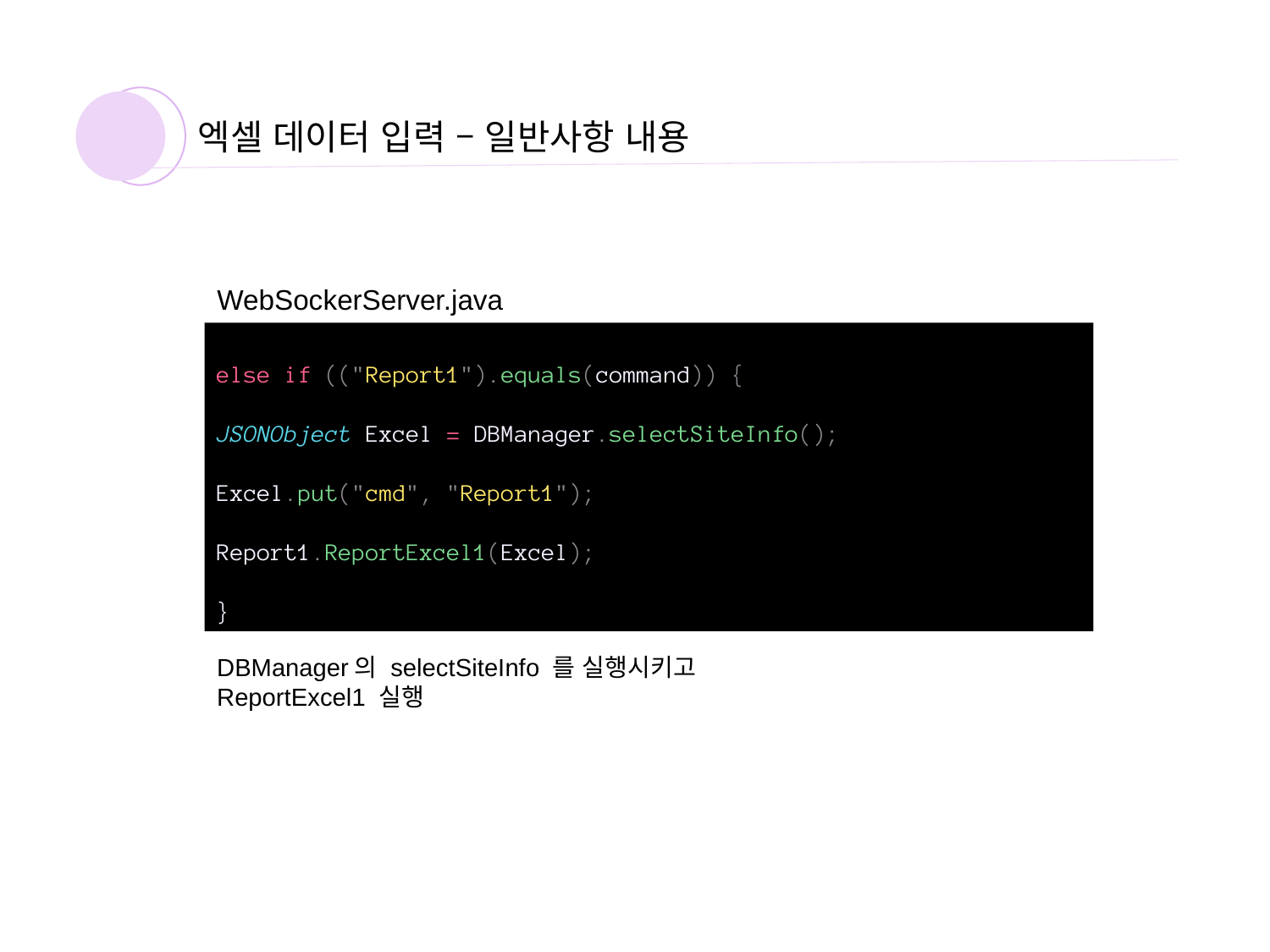

엑셀 데이터 입력 – 일반사항 내용
WebSockerServer.java

else if (("Report1").equals(command)) {

JSONObject Excel = DBManager.selectSiteInfo();

Excel.put("cmd", "Report1");

Report1.ReportExcel1(Excel);

}
DBManager의 selectSiteInfo 를 실행시키고
ReportExcel1 실행